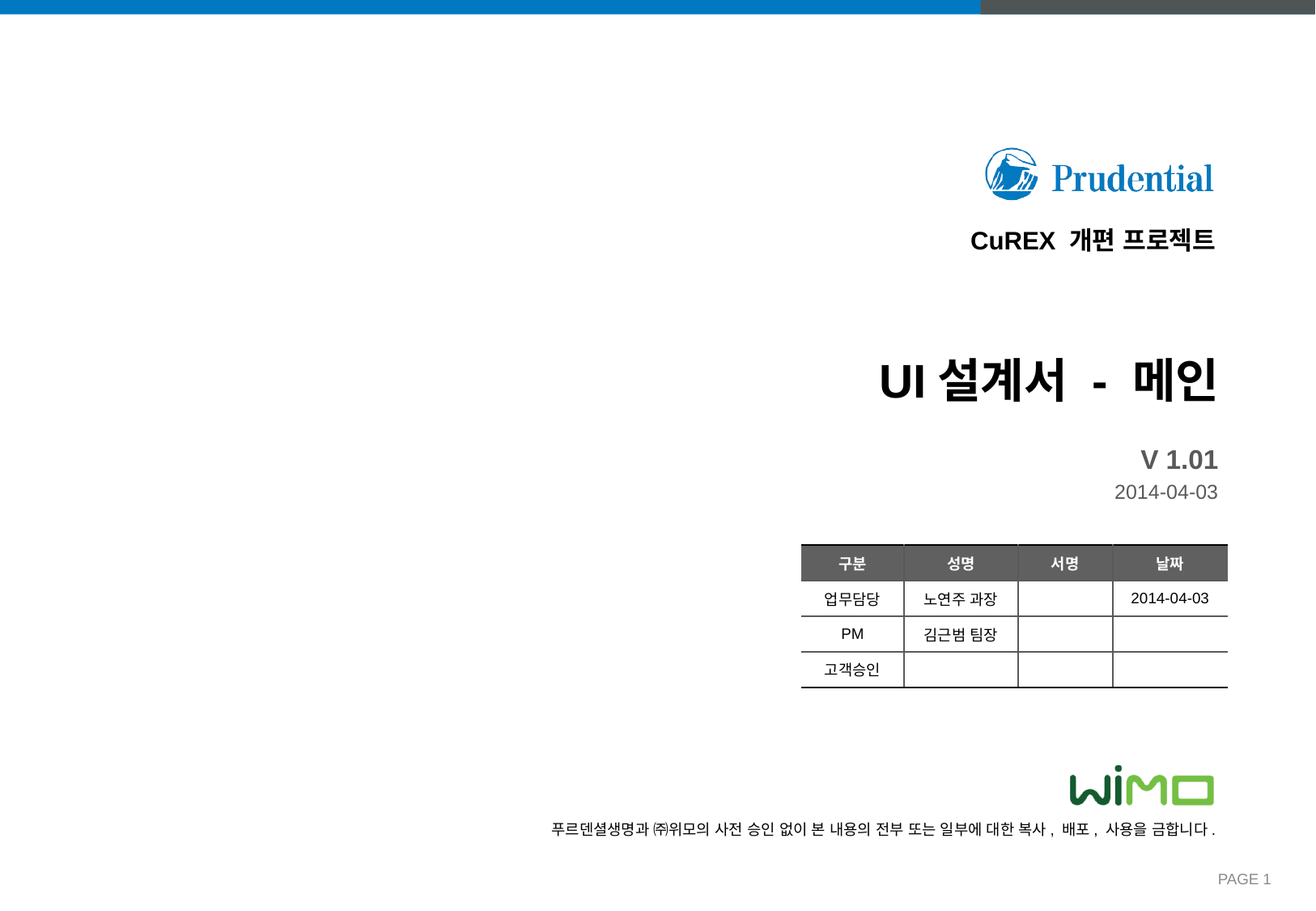

# UI설계서 - 메인
V 1.01
2014-04-03
| 구분 | 성명 | 서명 | 날짜 |
| --- | --- | --- | --- |
| 업무담당 | 노연주 과장 |  | 2014-04-03 |
| PM | 김근범 팀장 |  |  |
| 고객승인 |  |  |  |
PAGE 1